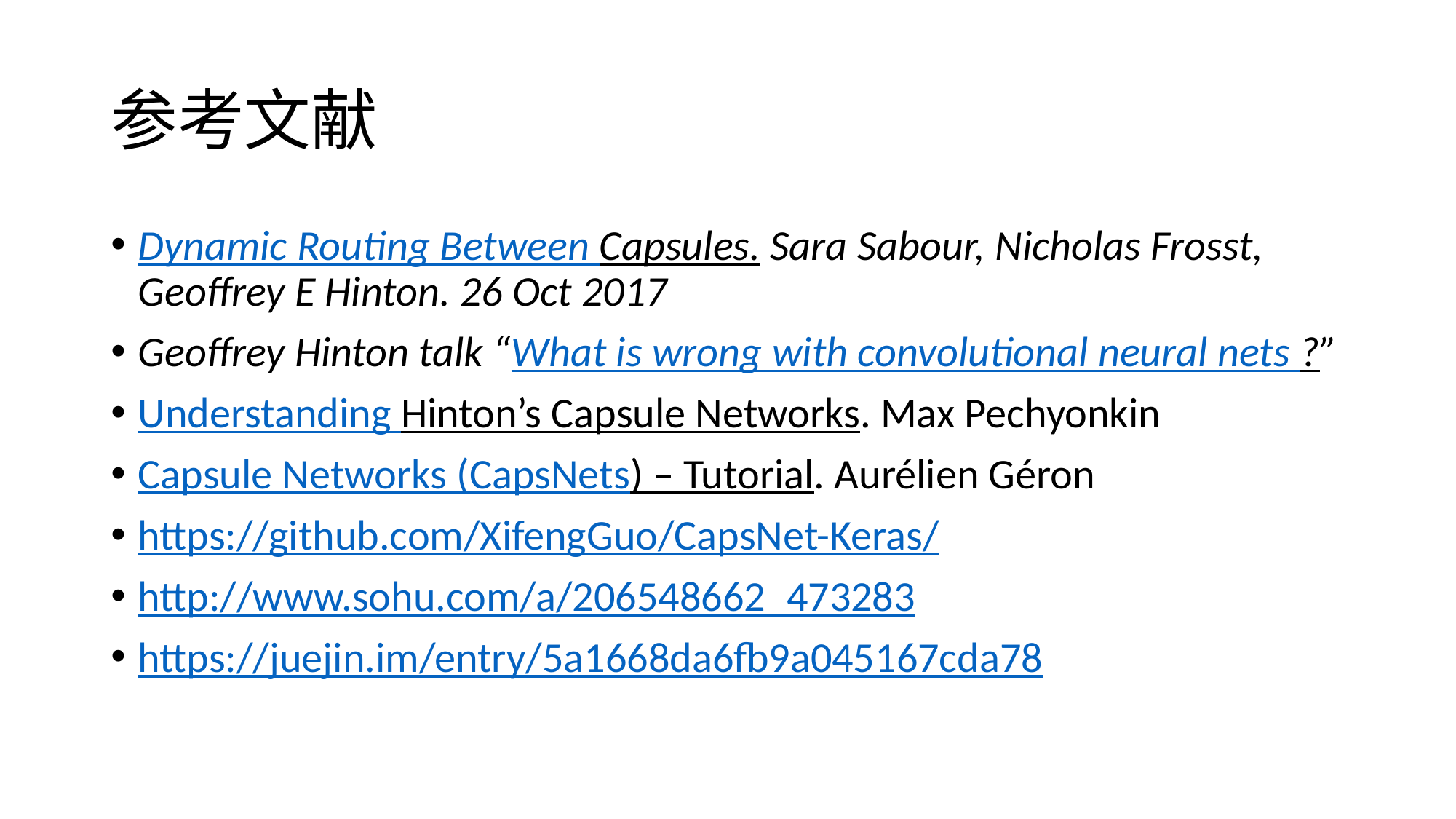

# 参考文献
Dynamic Routing Between Capsules. Sara Sabour, Nicholas Frosst, Geoffrey E Hinton. 26 Oct 2017
Geoffrey Hinton talk “What is wrong with convolutional neural nets ?”
Understanding Hinton’s Capsule Networks. Max Pechyonkin
Capsule Networks (CapsNets) – Tutorial. Aurélien Géron
https://github.com/XifengGuo/CapsNet-Keras/
http://www.sohu.com/a/206548662_473283
https://juejin.im/entry/5a1668da6fb9a045167cda78